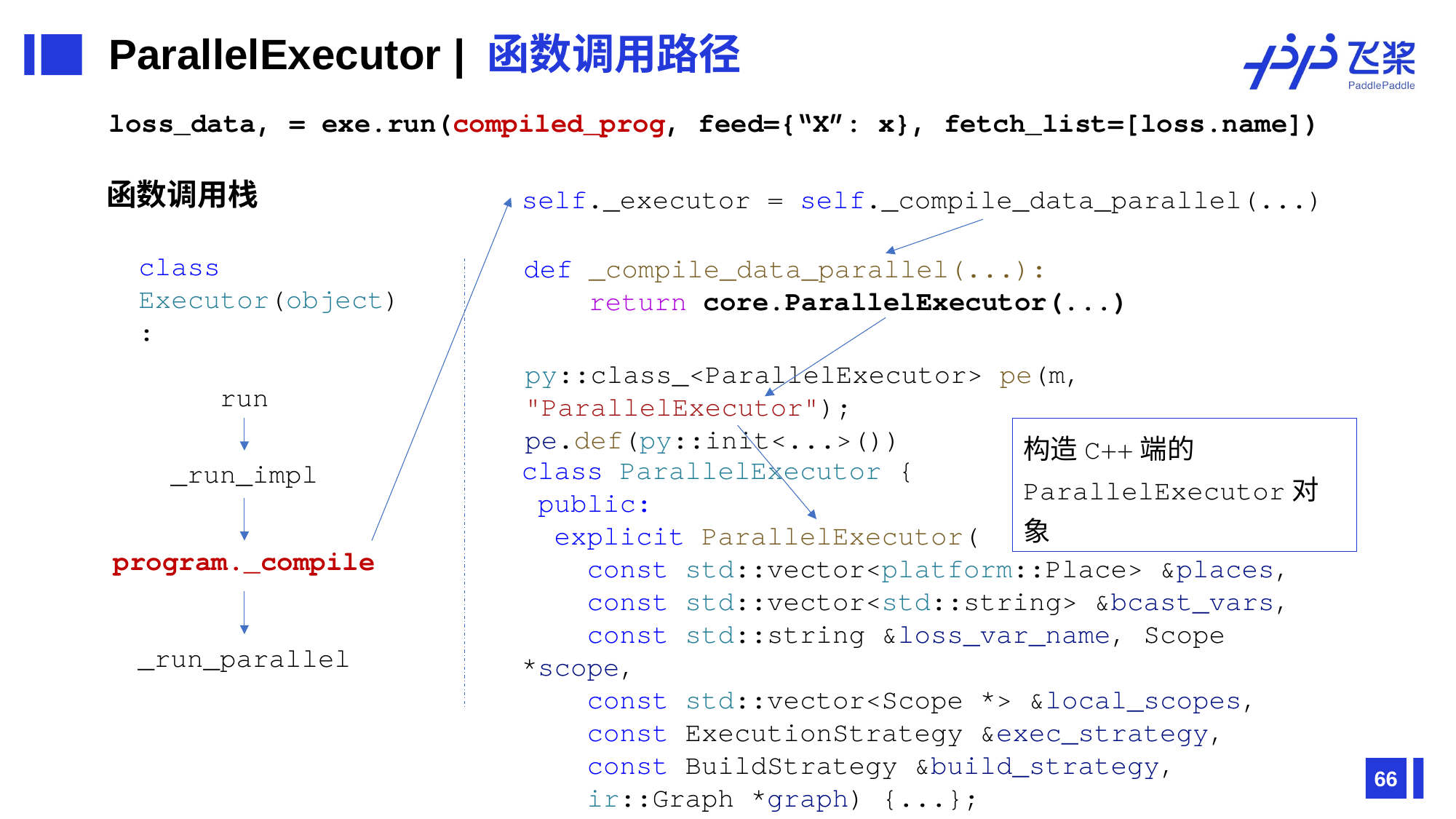

ParallelExecutor | 函数调用路径
loss_data, = exe.run(compiled_prog, feed={“X”: x}, fetch_list=[loss.name])
函数调用栈
self._executor = self._compile_data_parallel(...)
class Executor(object):
def _compile_data_parallel(...):
    return core.ParallelExecutor(...)
py::class_<ParallelExecutor> pe(m, "ParallelExecutor");
pe.def(py::init<...>())

run
构造C++端的ParallelExecutor对象
class ParallelExecutor {
 public:
  explicit ParallelExecutor(
    const std::vector<platform::Place> &places,
    const std::vector<std::string> &bcast_vars,
    const std::string &loss_var_name, Scope *scope,
    const std::vector<Scope *> &local_scopes,
    const ExecutionStrategy &exec_strategy,
    const BuildStrategy &build_strategy,
    ir::Graph *graph) {...};
};
_run_impl
program._compile
_run_parallel
66